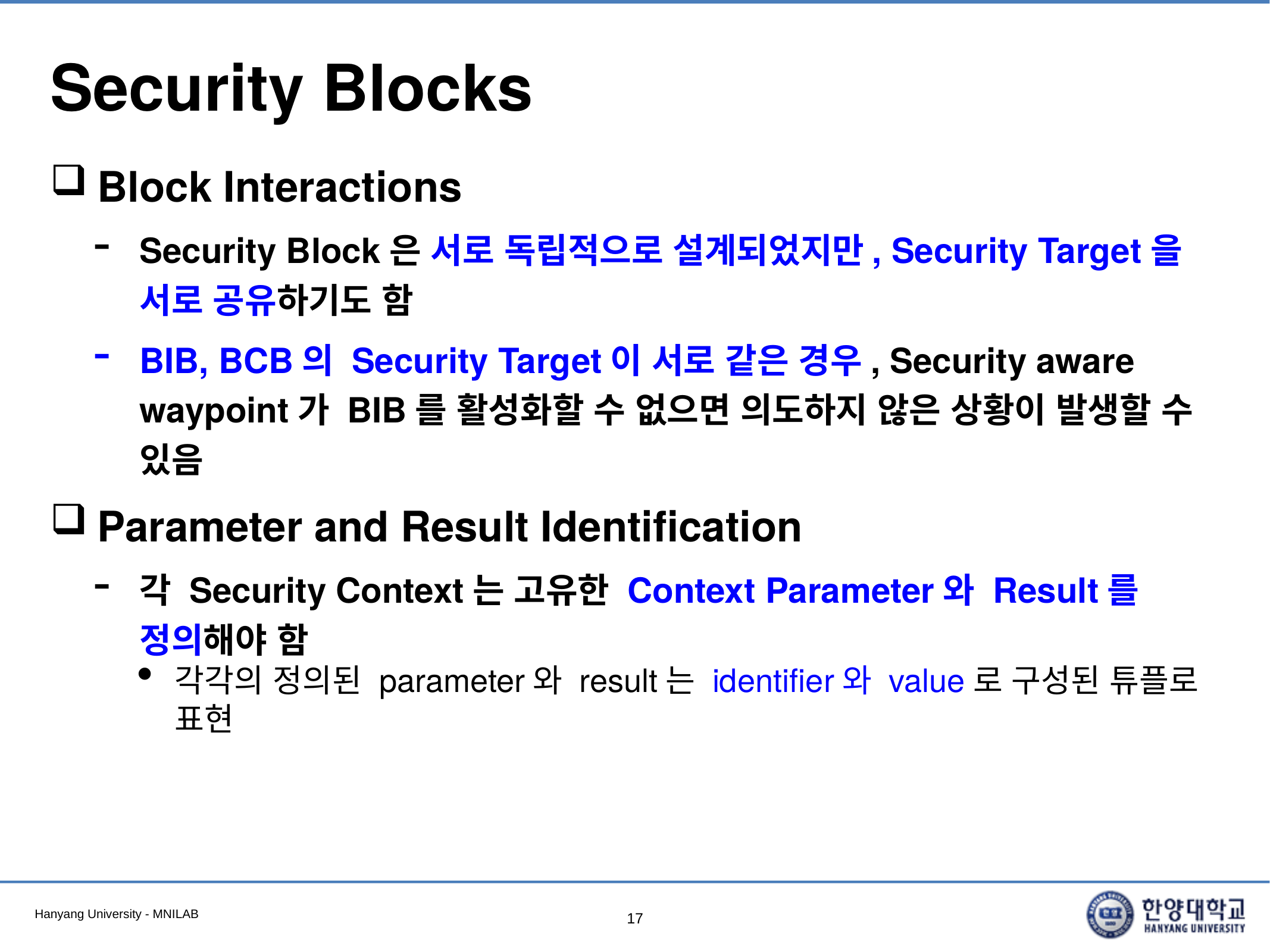

# Security Blocks
Block Interactions
Security Block은 서로 독립적으로 설계되었지만, Security Target을 서로 공유하기도 함
BIB, BCB의 Security Target이 서로 같은 경우, Security aware waypoint가 BIB를 활성화할 수 없으면 의도하지 않은 상황이 발생할 수 있음
Parameter and Result Identification
각 Security Context는 고유한 Context Parameter와 Result를 정의해야 함
각각의 정의된 parameter와 result는 identifier와 value로 구성된 튜플로 표현
17